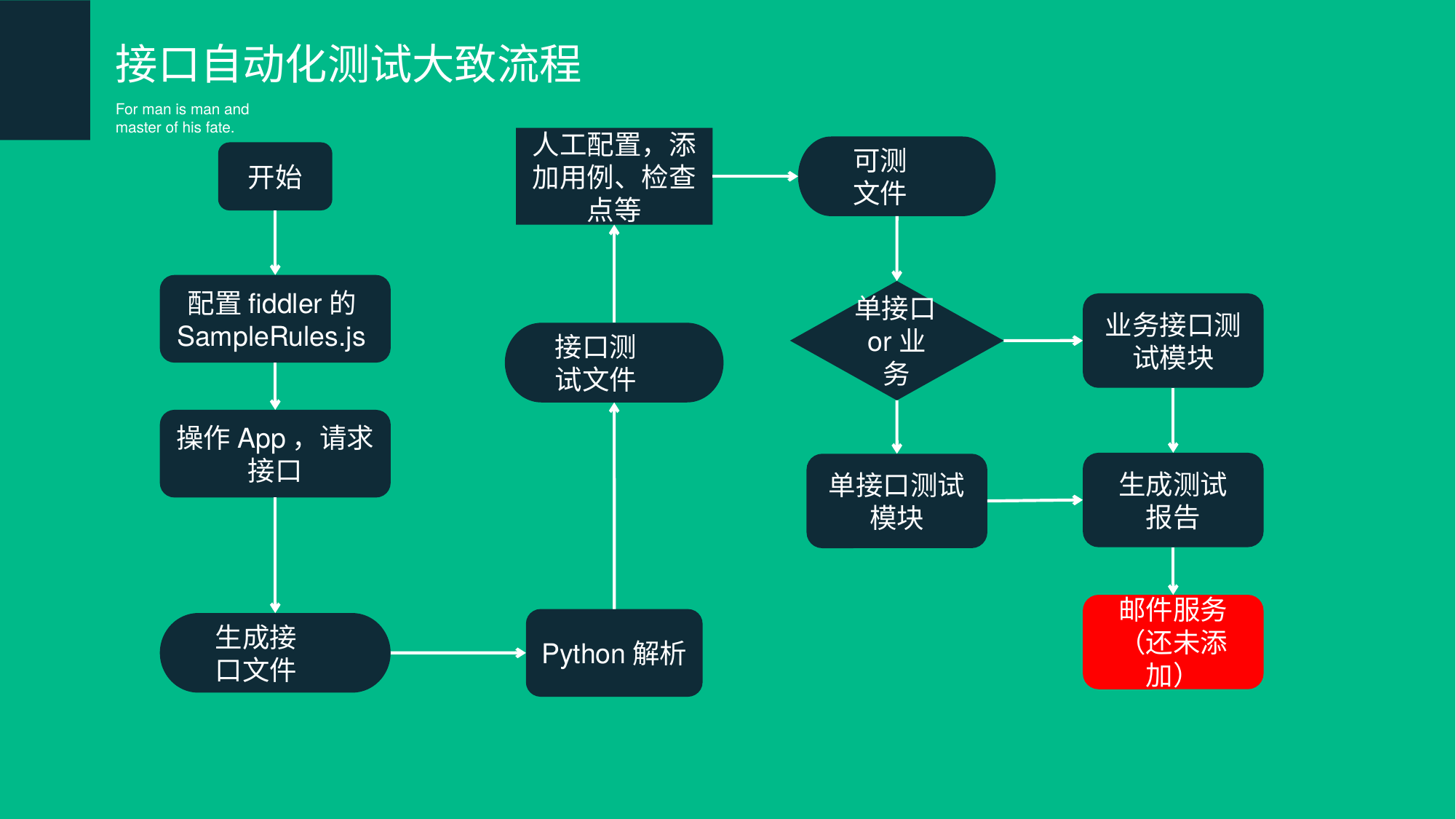

接口自动化测试大致流程
For man is man and master of his fate.
人工配置，添加用例、检查点等
可测文件
开始
配置fiddler的SampleRules.js
单接口or业务
业务接口测试模块
接口测试文件
操作App，请求接口
生成测试
报告
单接口测试模块
邮件服务（还未添加）
Python解析
生成接口文件